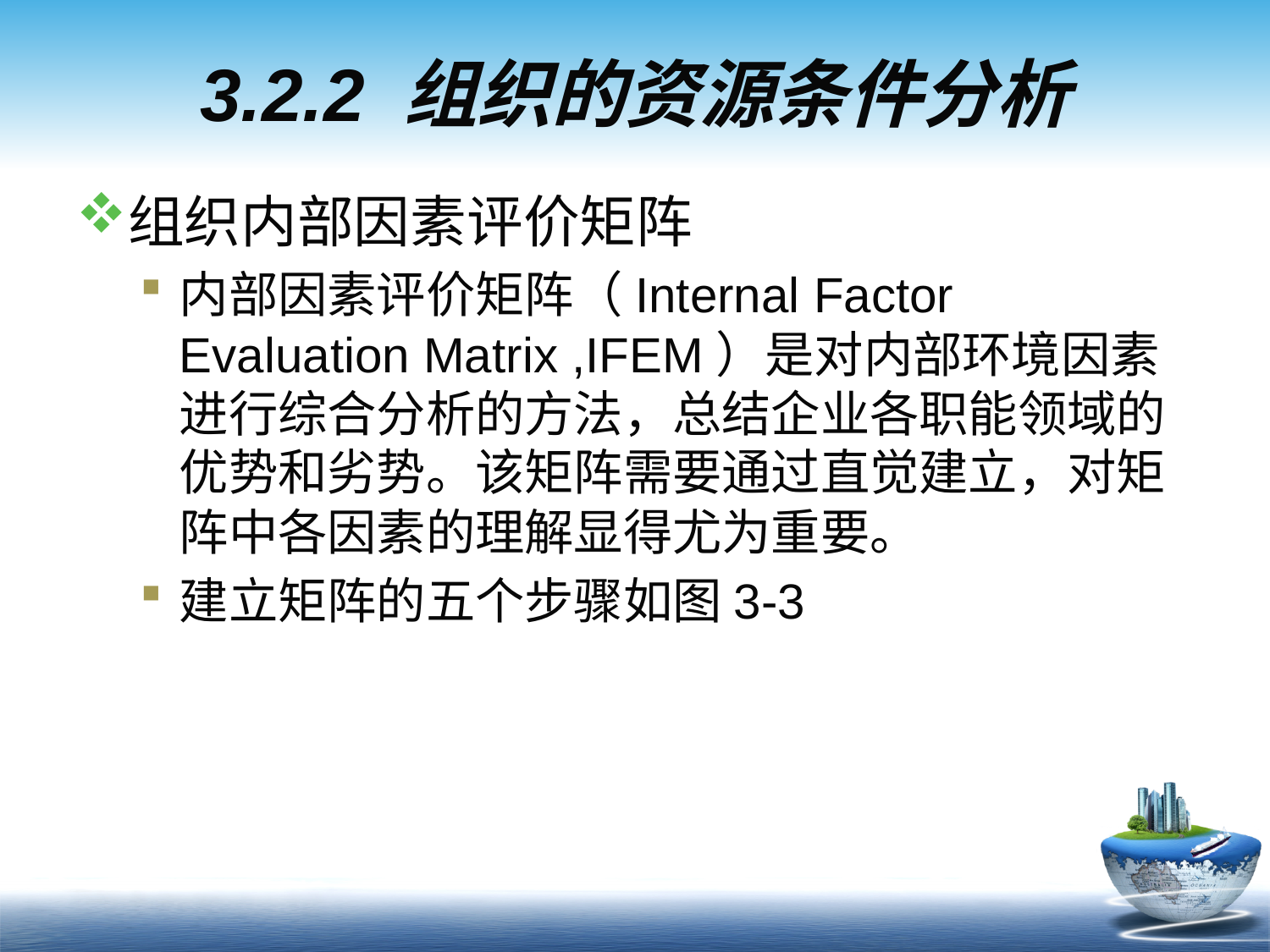

# 3.2.2 组织的资源条件分析
组织内部因素评价矩阵
内部因素评价矩阵（Internal Factor Evaluation Matrix ,IFEM）是对内部环境因素进行综合分析的方法，总结企业各职能领域的优势和劣势。该矩阵需要通过直觉建立，对矩阵中各因素的理解显得尤为重要。
建立矩阵的五个步骤如图3-3